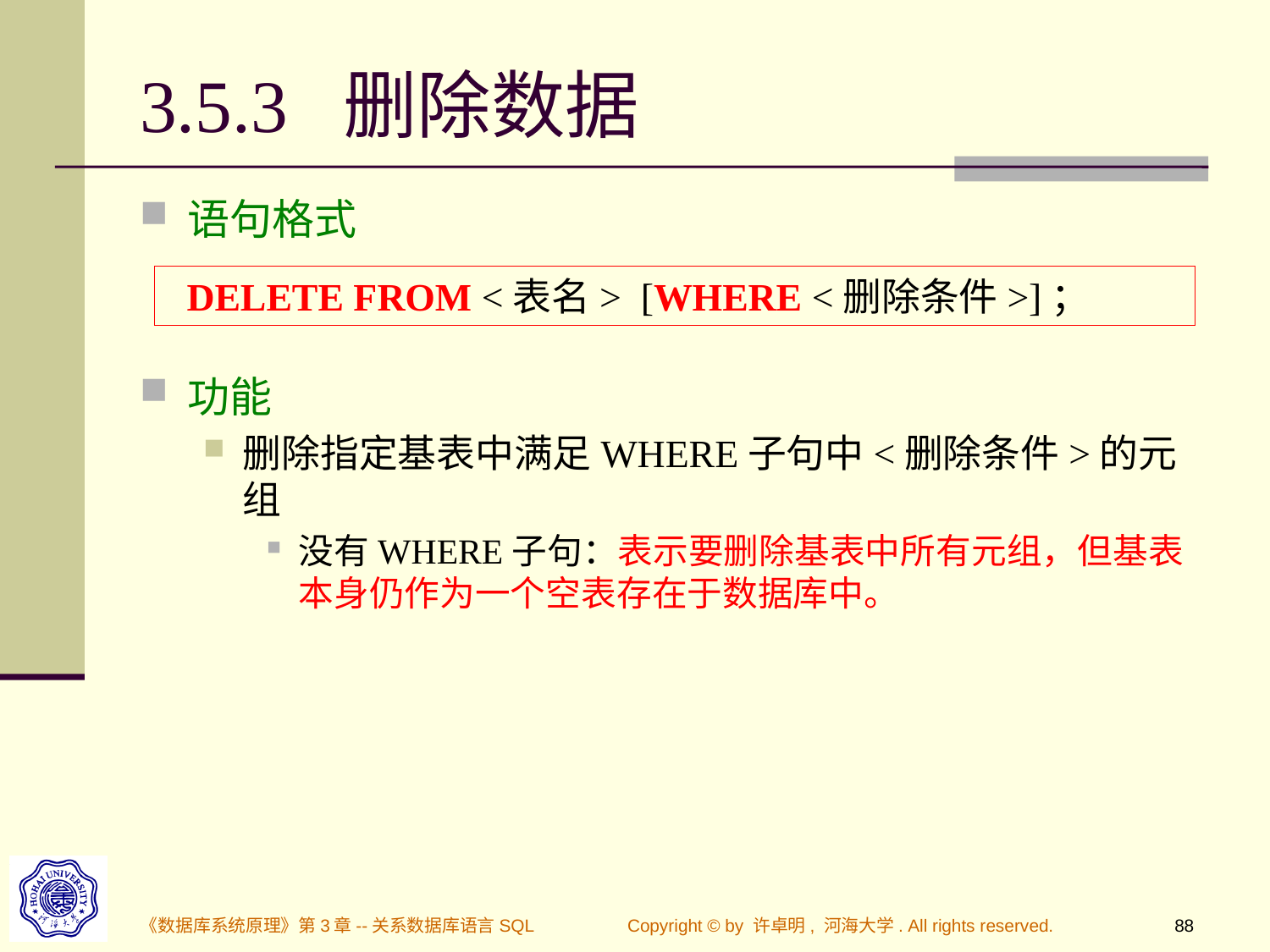

# 3.5.3  删除数据
语句格式

功能
删除指定基表中满足WHERE子句中<删除条件>的元组
没有WHERE子句：表示要删除基表中所有元组，但基表本身仍作为一个空表存在于数据库中。
  DELETE FROM <表名>  [WHERE <删除条件>]；
《数据库系统原理》第3章--关系数据库语言SQL
Copyright © by 许卓明, 河海大学. All rights reserved.
88